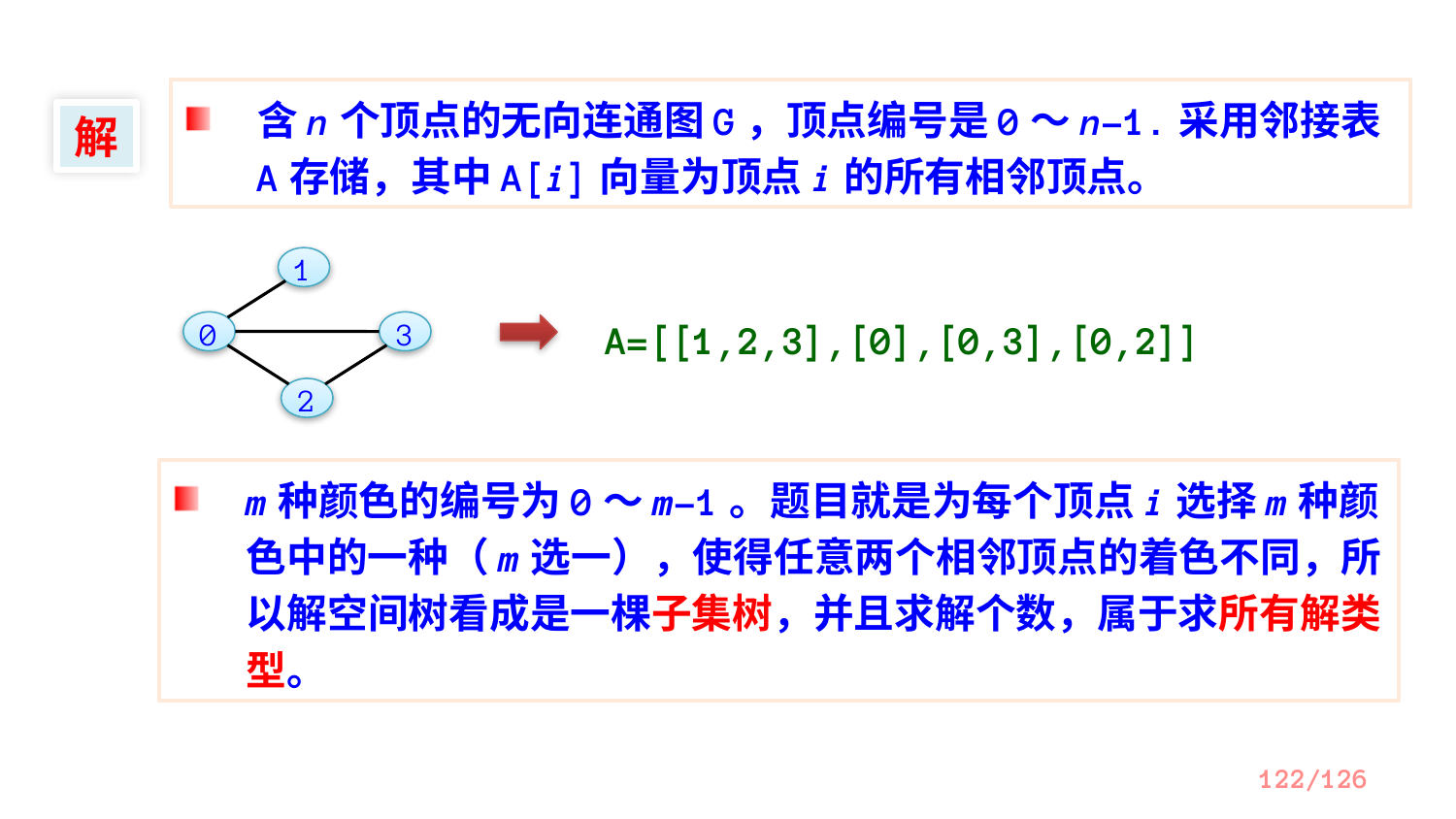

含n个顶点的无向连通图G，顶点编号是0～n-1.采用邻接表A存储，其中A[i]向量为顶点i的所有相邻顶点。
解
1

0
3

2
A=[[1,2,3],[0],[0,3],[0,2]]

m种颜色的编号为0～m-1。题目就是为每个顶点i选择m种颜色中的一种（m选一），使得任意两个相邻顶点的着色不同，所以解空间树看成是一棵子集树，并且求解个数，属于求所有解类型。
122/126